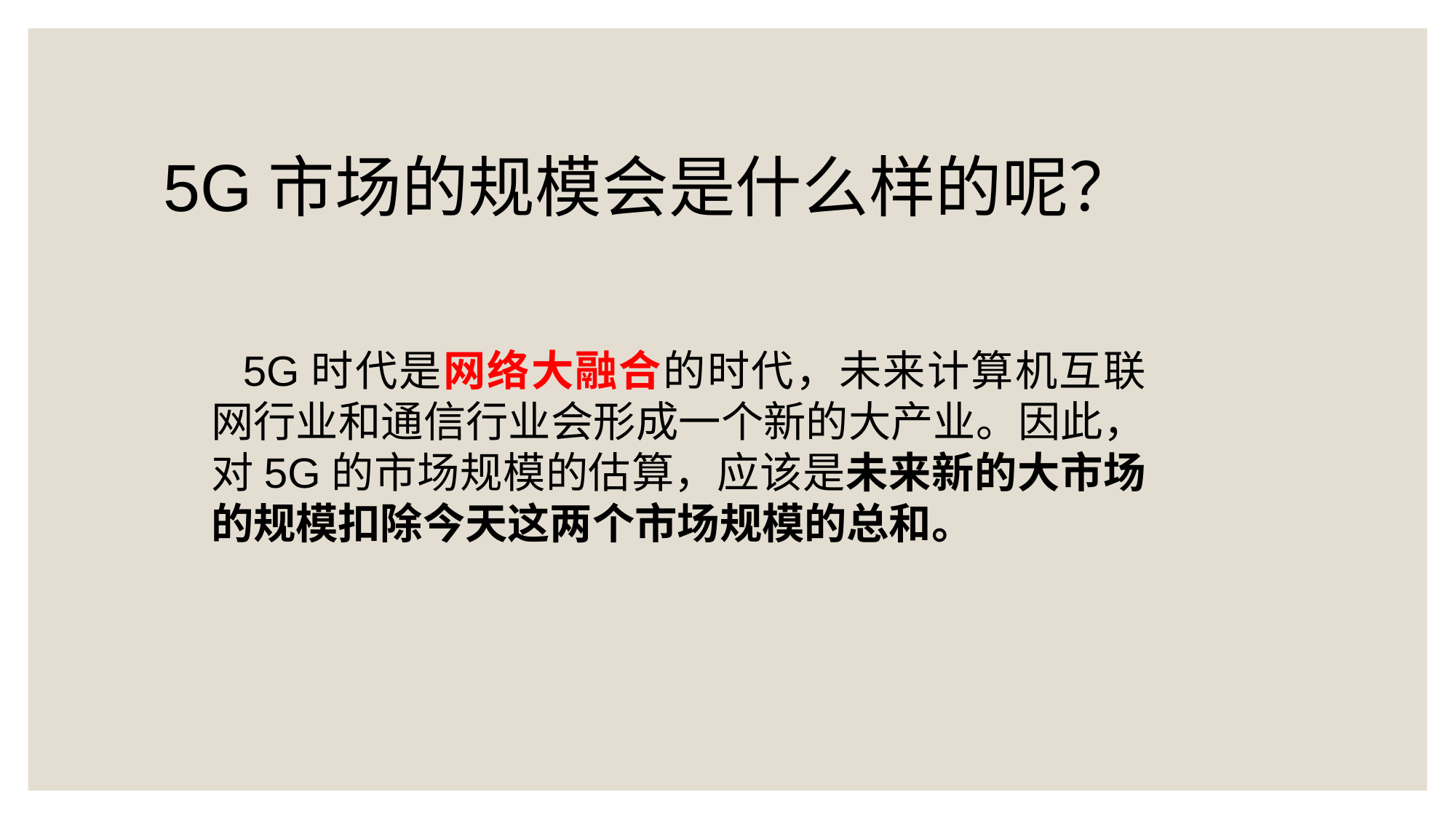

# 5G市场的规模会是什么样的呢？
5G时代是网络大融合的时代，未来计算机互联网行业和通信行业会形成一个新的大产业。因此，对5G的市场规模的估算，应该是未来新的大市场的规模扣除今天这两个市场规模的总和。